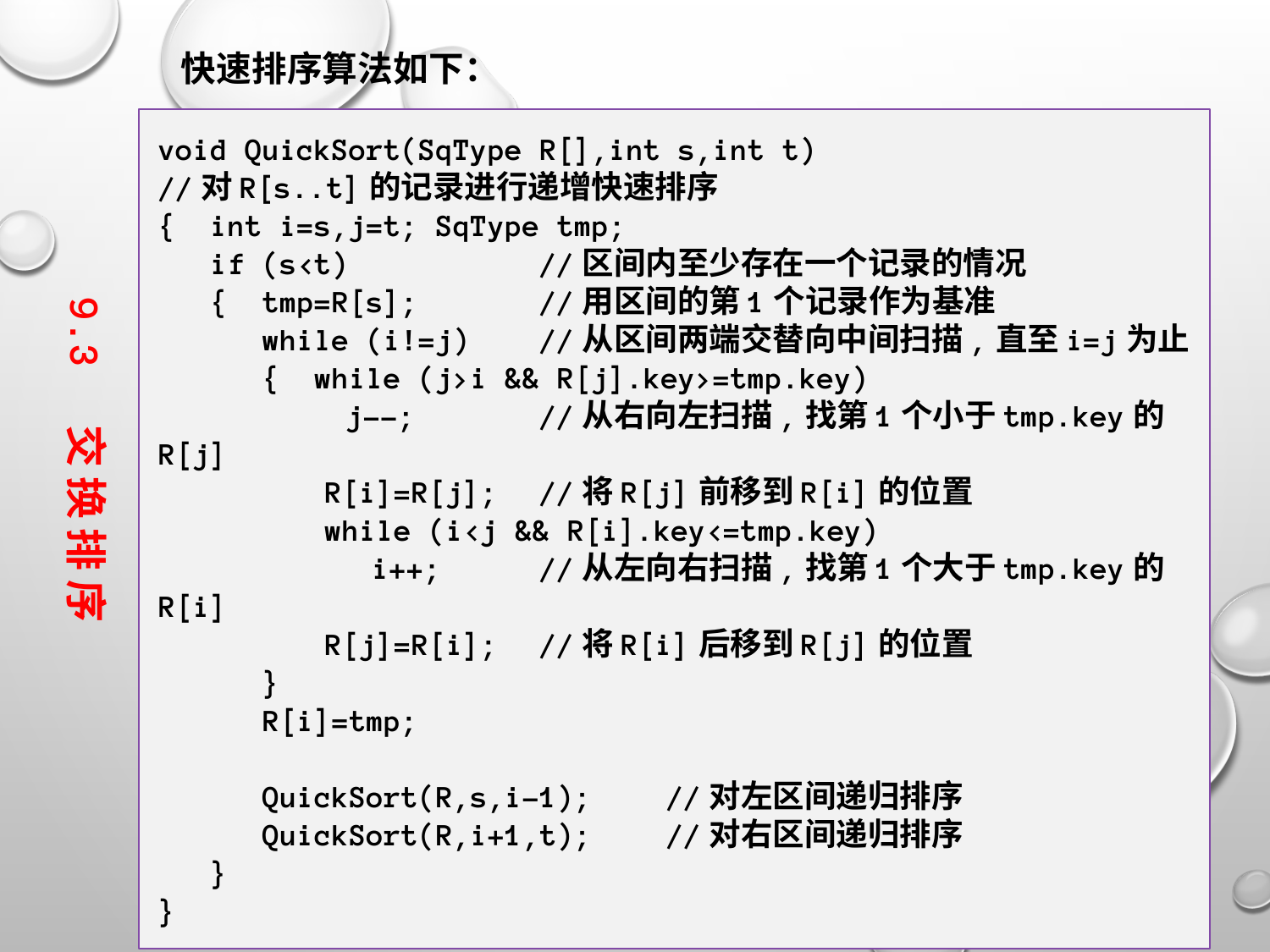

快速排序算法如下：
void QuickSort(SqType R[],int s,int t)
//对R[s..t]的记录进行递增快速排序
{  int i=s,j=t; SqType tmp;
   if (s<t) 		//区间内至少存在一个记录的情况
   {  tmp=R[s];	//用区间的第1个记录作为基准
      while (i!=j)	//从区间两端交替向中间扫描,直至i=j为止
      {  while (j>i && R[j].key>=tmp.key)
	　   j--;    	//从右向左扫描,找第1个小于tmp.key的R[j]
	　R[i]=R[j];	//将R[j]前移到R[i]的位置
	　while (i<j && R[i].key<=tmp.key)
	     i++;   	//从左向右扫描,找第1个大于tmp.key的R[i]
	　R[j]=R[i];	//将R[i]后移到R[j]的位置
      }
      R[i]=tmp;
      QuickSort(R,s,i-1);	//对左区间递归排序
      QuickSort(R,i+1,t);	//对右区间递归排序
   }
}
9.3  交 换 排 序